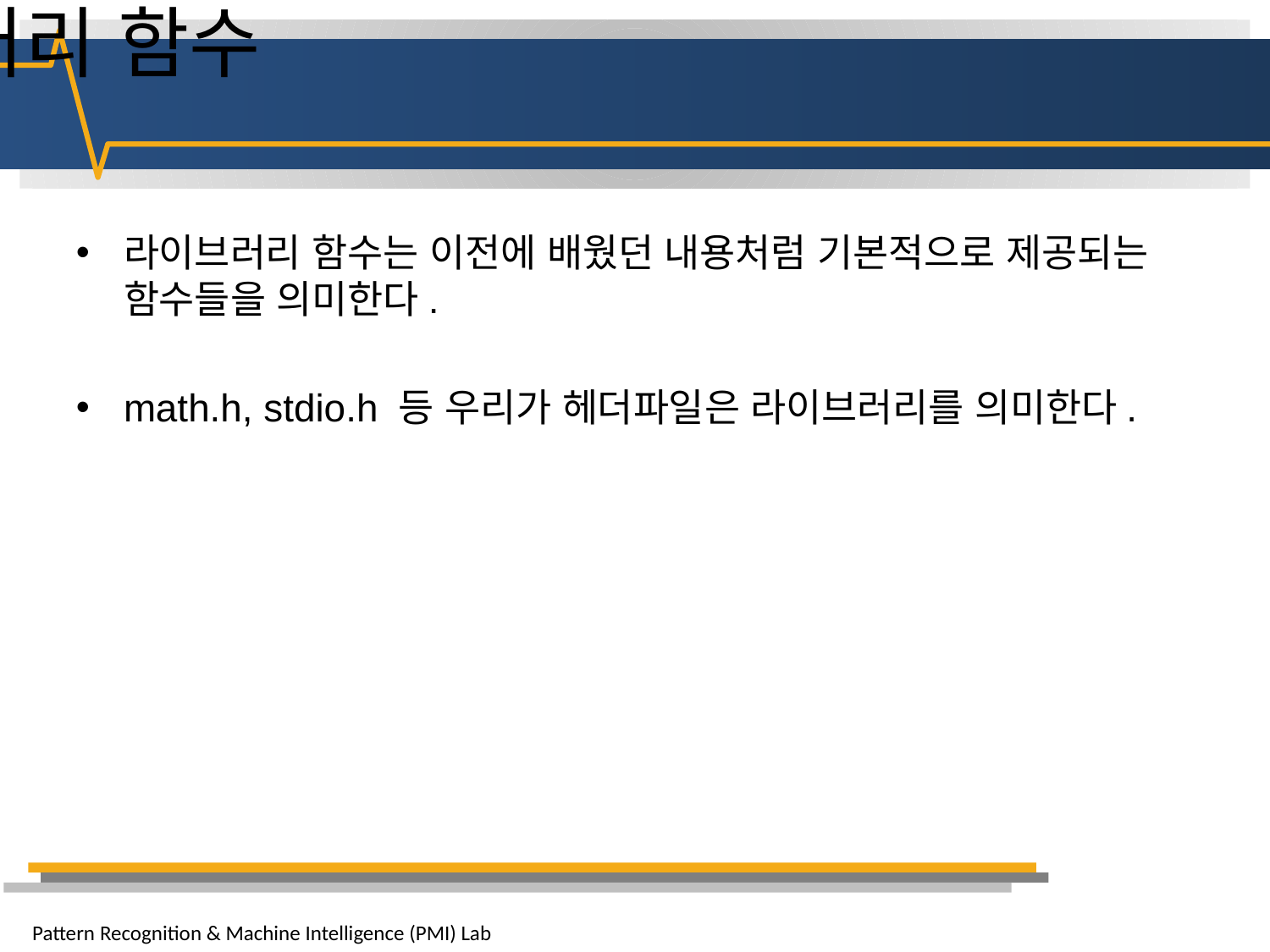

# 라이브러리 함수
라이브러리 함수는 이전에 배웠던 내용처럼 기본적으로 제공되는 함수들을 의미한다.

math.h, stdio.h 등 우리가 헤더파일은 라이브러리를 의미한다.